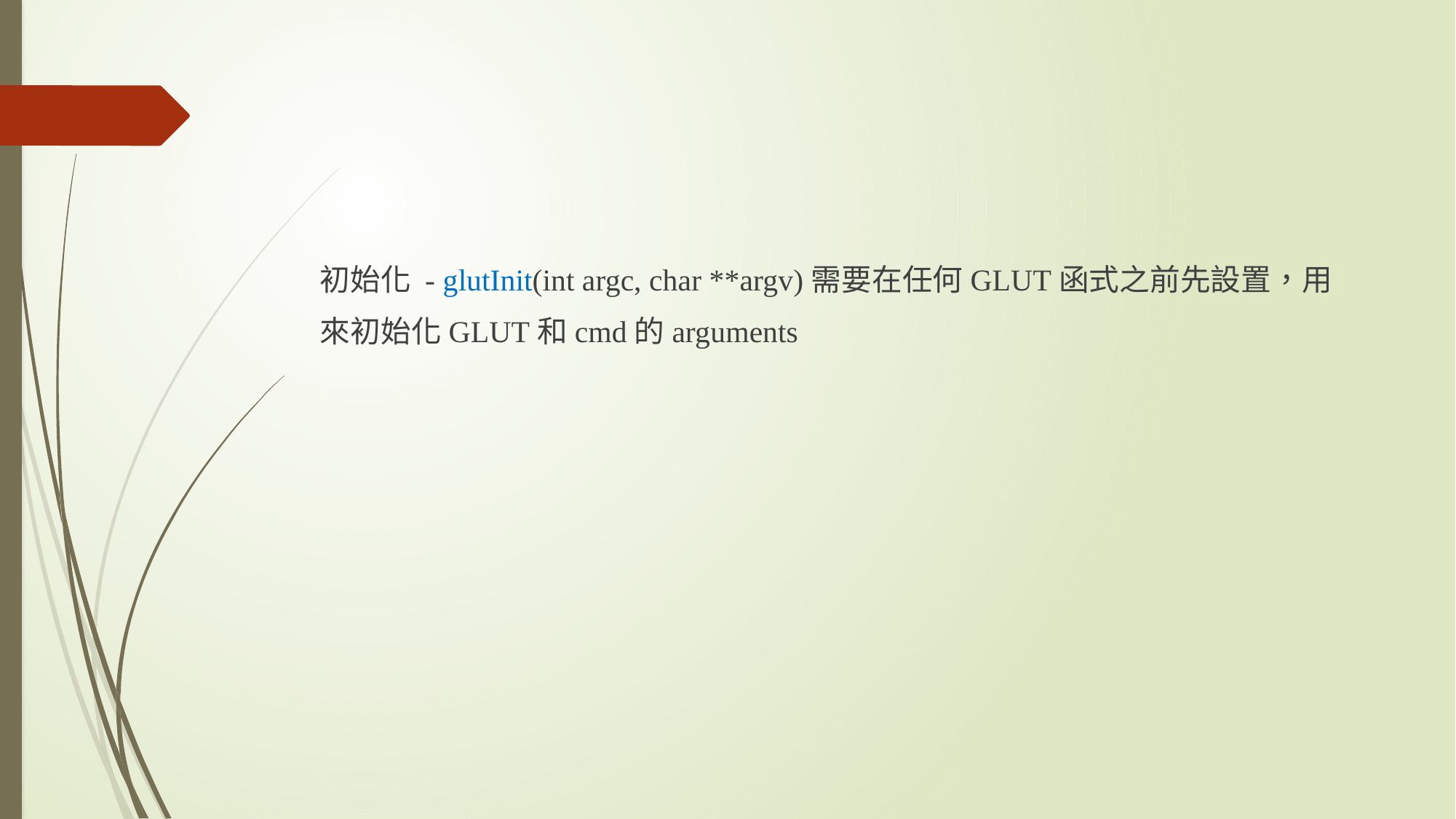

初始化 - glutInit(int argc, char **argv)需要在任何GLUT函式之前先設置，用
來初始化GLUT和cmd的arguments